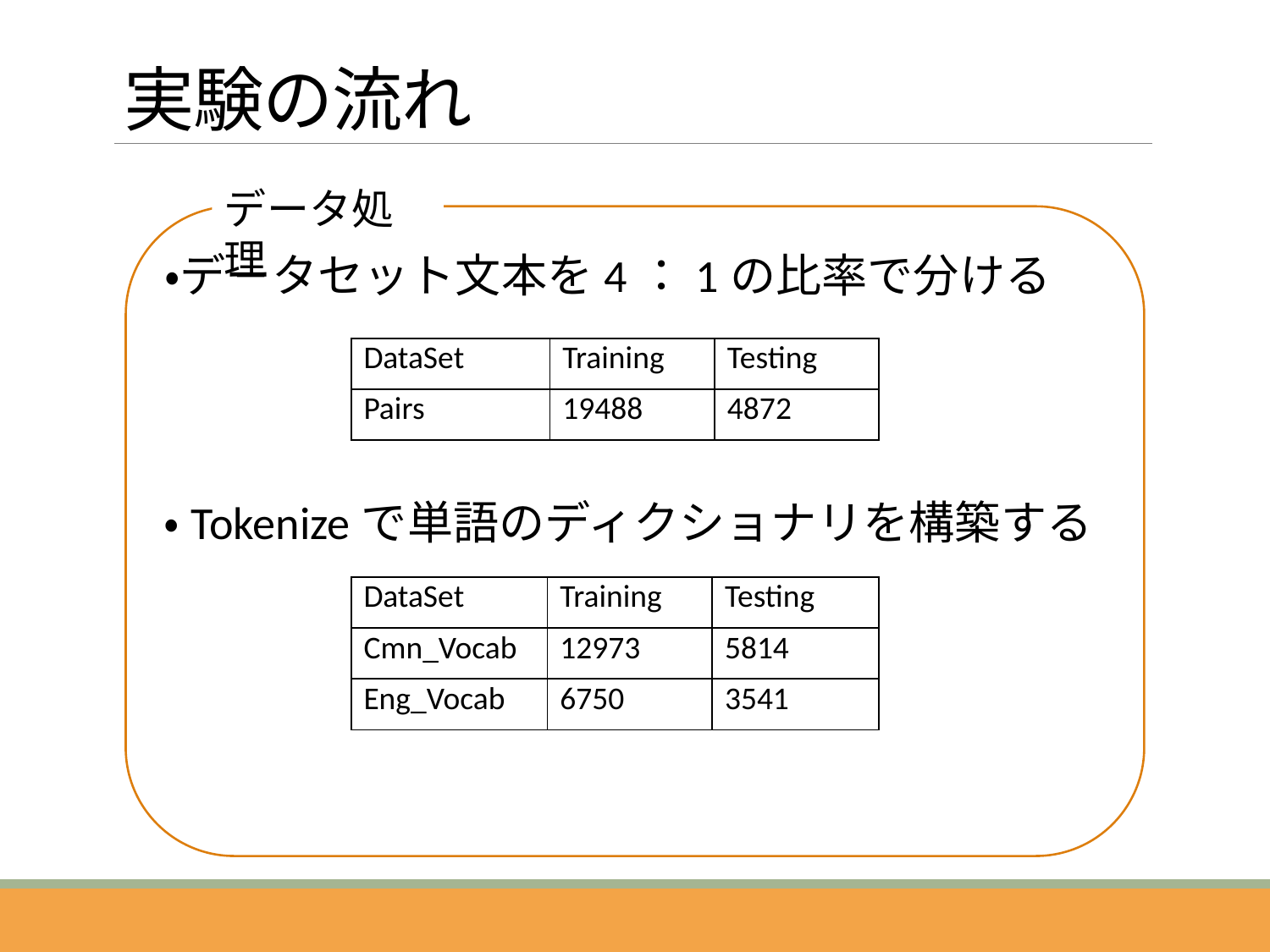

実験の流れ
データ処理

・データセット文本を4：1の比率で分ける
| DataSet | Training | Testing |
| --- | --- | --- |
| Pairs | 19488 | 4872 |
・Tokenizeで単語のディクショナリを構築する
| DataSet | Training | Testing |
| --- | --- | --- |
| Cmn\_Vocab | 12973 | 5814 |
| Eng\_Vocab | 6750 | 3541 |
15